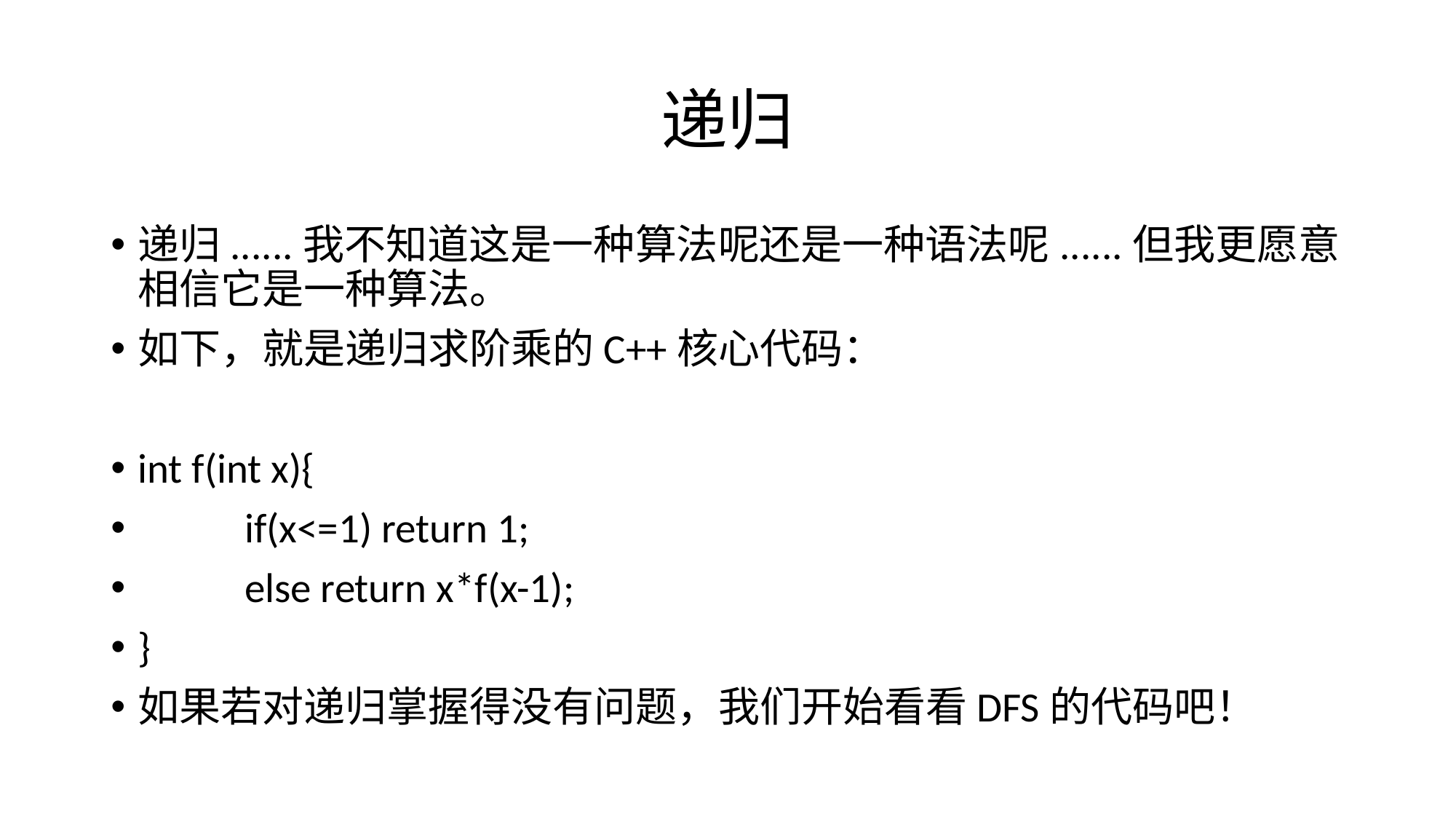

# 递归
递归......我不知道这是一种算法呢还是一种语法呢......但我更愿意相信它是一种算法。
如下，就是递归求阶乘的C++核心代码：

int f(int x){
	if(x<=1) return 1;
	else return x*f(x-1);
}
如果若对递归掌握得没有问题，我们开始看看DFS的代码吧！